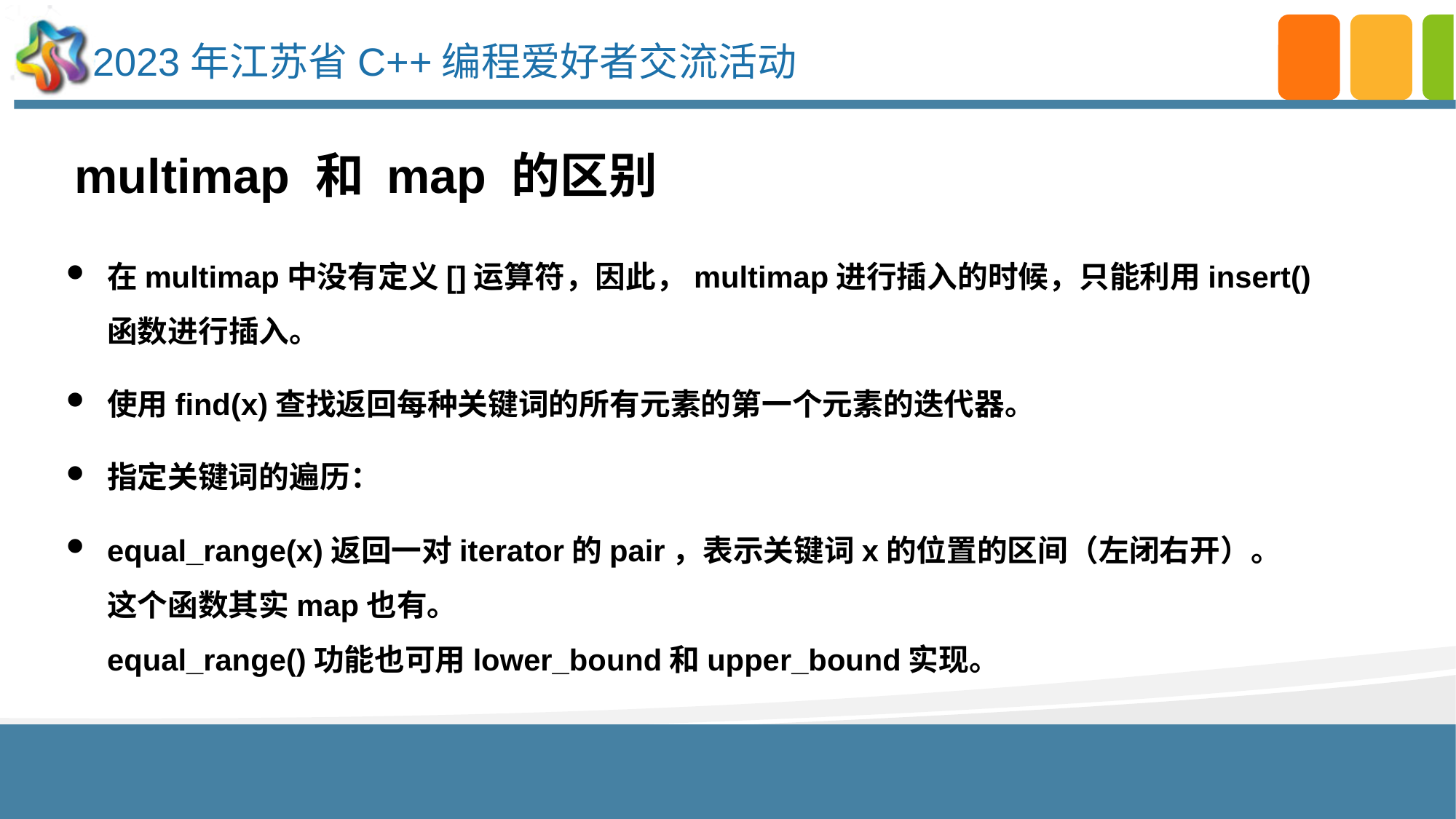

multimap 和 map 的区别
在multimap中没有定义[]运算符，因此，multimap进行插入的时候，只能利用insert()函数进行插入。
使用find(x)查找返回每种关键词的所有元素的第一个元素的迭代器。
指定关键词的遍历：
equal_range(x)返回一对iterator的pair，表示关键词x的位置的区间（左闭右开）。
这个函数其实map也有。
equal_range()功能也可用lower_bound和upper_bound实现。